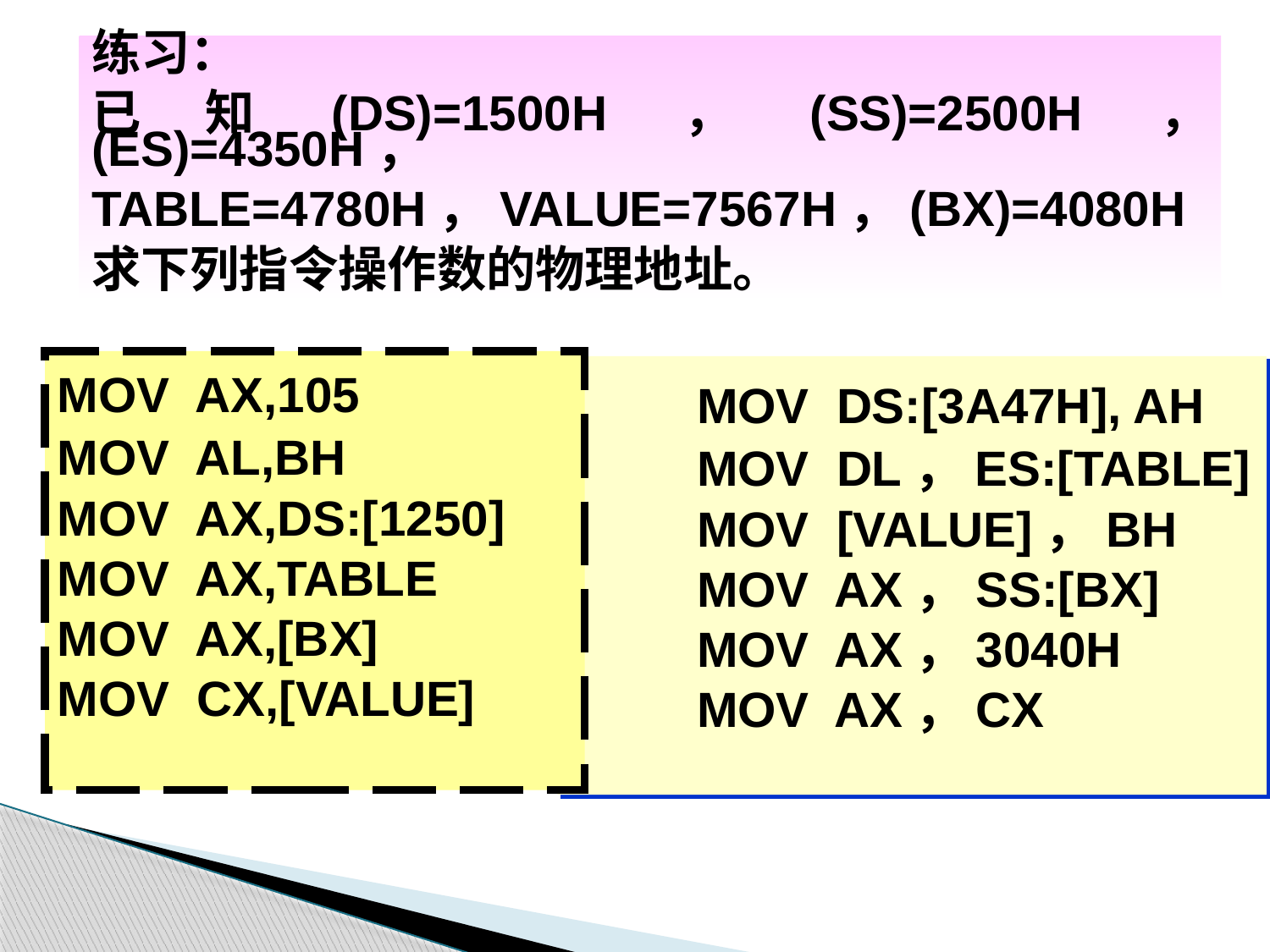

练习：
已知(DS)=1500H，(SS)=2500H， (ES)=4350H，
TABLE=4780H，VALUE=7567H，(BX)=4080H
求下列指令操作数的物理地址。
MOV  AX,105
MOV  AL,BH
MOV  AX,DS:[1250]
MOV  AX,TABLE
MOV  AX,[BX]
MOV  CX,[VALUE]

MOV  DS:[3A47H], AH
MOV  DL，ES:[TABLE]
MOV  [VALUE]，BH
MOV  AX，SS:[BX]
MOV  AX，3040H
MOV  AX，CX